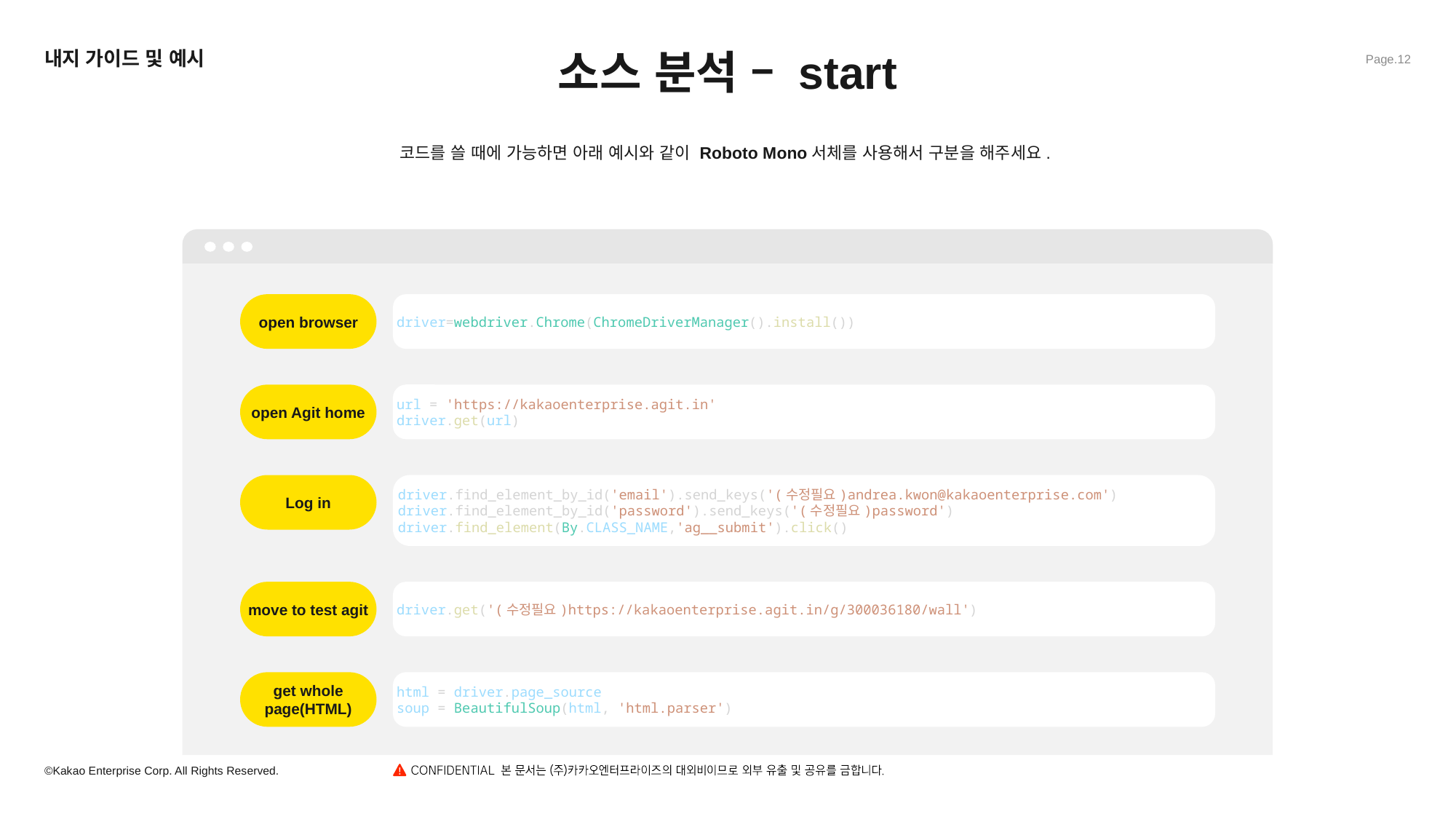

소스 분석 – start
내지 가이드 및 예시
코드를 쓸 때에 가능하면 아래 예시와 같이 Roboto Mono서체를 사용해서 구분을 해주세요.

open browser
driver=webdriver.Chrome(ChromeDriverManager().install())
open Agit home
url = 'https://kakaoenterprise.agit.in'
driver.get(url)
Log in
driver.find_element_by_id('email').send_keys('(수정필요)andrea.kwon@kakaoenterprise.com')
driver.find_element_by_id('password').send_keys('(수정필요)password')
driver.find_element(By.CLASS_NAME,'ag__submit').click()
move to test agit
driver.get('(수정필요)https://kakaoenterprise.agit.in/g/300036180/wall')
get whole page(HTML)
html = driver.page_source
soup = BeautifulSoup(html, 'html.parser')